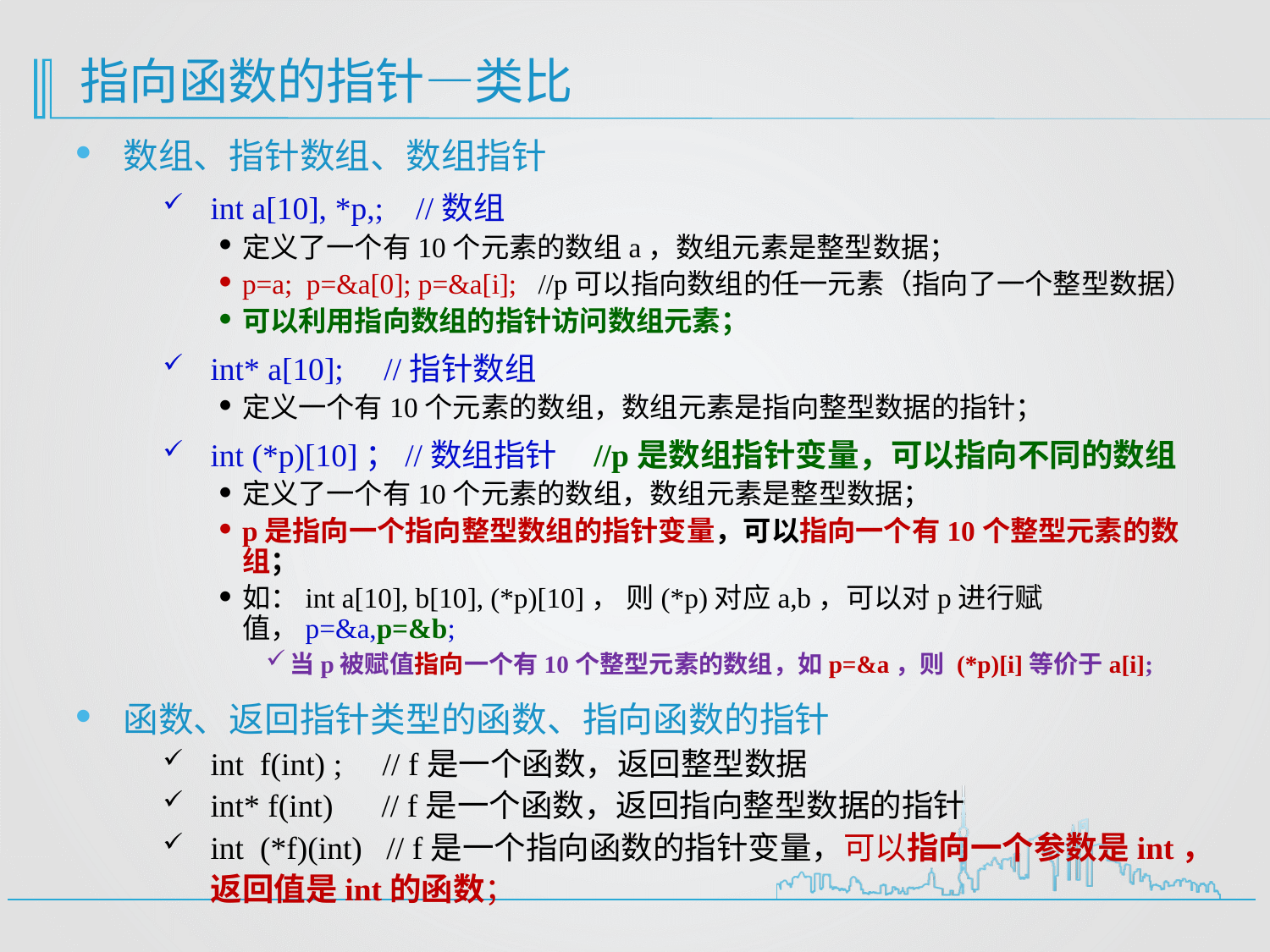

# 指向函数的指针—类比
数组、指针数组、数组指针
int a[10], *p,;    //数组
定义了一个有10个元素的数组a，数组元素是整型数据；
p=a;  p=&a[0]; p=&a[i];   //p可以指向数组的任一元素（指向了一个整型数据）
可以利用指向数组的指针访问数组元素；
int* a[10];     //指针数组
定义一个有10个元素的数组，数组元素是指向整型数据的指针；
int (*p)[10]；//数组指针    //p是数组指针变量，可以指向不同的数组
定义了一个有10个元素的数组，数组元素是整型数据；
p是指向一个指向整型数组的指针变量，可以指向一个有10个整型元素的数组；
如：int a[10], b[10], (*p)[10]， 则(*p)对应a,b，可以对p进行赋值，p=&a,p=&b;
当p被赋值指向一个有10个整型元素的数组，如p=&a，则 (*p)[i]等价于a[i];
函数、返回指针类型的函数、指向函数的指针
int  f(int) ;     // f是一个函数，返回整型数据
int* f(int)      // f是一个函数，返回指向整型数据的指针
int  (*f)(int)   // f是一个指向函数的指针变量，可以指向一个参数是int，返回值是int的函数；